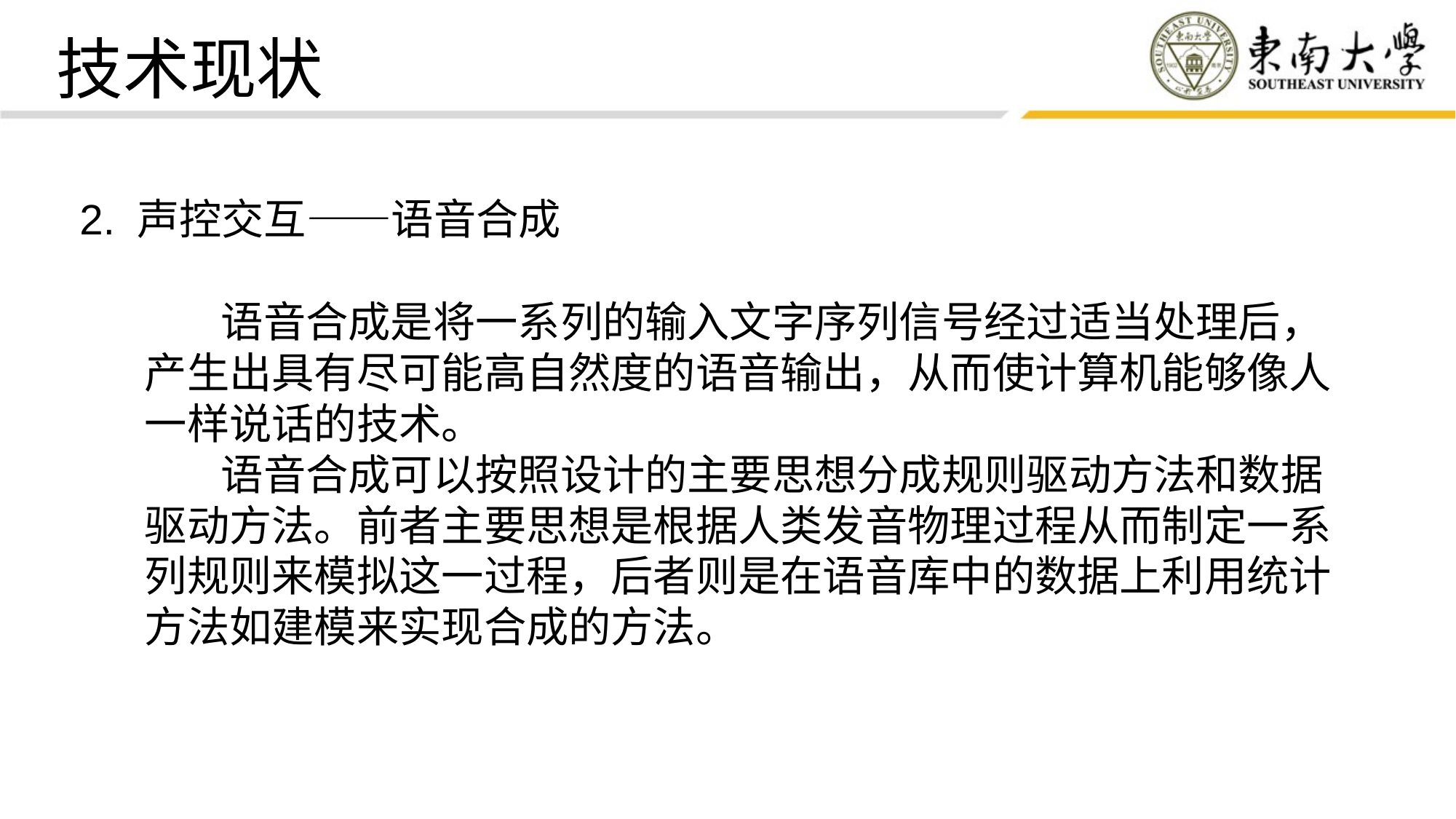

技术现状
2. 声控交互——语音合成
       语音合成是将一系列的输入文字序列信号经过适当处理后，产生出具有尽可能高自然度的语音输出，从而使计算机能够像人一样说话的技术。
       语音合成可以按照设计的主要思想分成规则驱动方法和数据驱动方法。前者主要思想是根据人类发音物理过程从而制定一系列规则来模拟这一过程，后者则是在语音库中的数据上利用统计方法如建模来实现合成的方法。